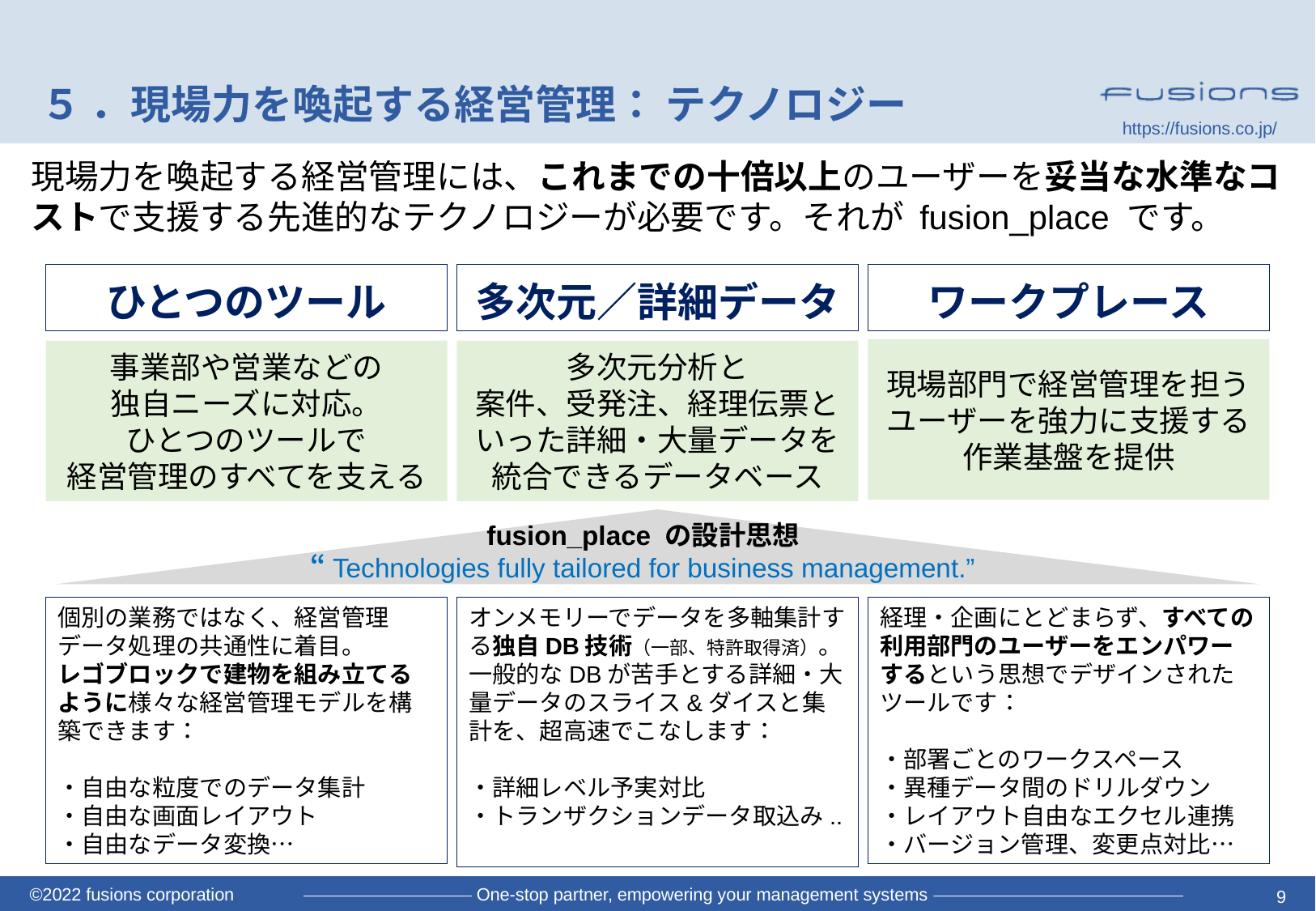

# ５ ．現場力を喚起する経営管理： テクノロジー
現場力を喚起する経営管理には、これまでの十倍以上のユーザーを妥当な水準なコストで支援する先進的なテクノロジーが必要です。それが fusion_place です。
ワークプレース
ひとつのツール
多次元／詳細データ
現場部門で経営管理を担うユーザーを強力に支援する
作業基盤を提供
事業部や営業などの
独自ニーズに対応。
ひとつのツールで
経営管理のすべてを支える
多次元分析と
案件、受発注、経理伝票といった詳細・大量データを
統合できるデータベース

fusion_place の設計思想
“Technologies fully tailored for business management.”
個別の業務ではなく、経営管理データ処理の共通性に着目。
レゴブロックで建物を組み立てるように様々な経営管理モデルを構築できます：

・自由な粒度でのデータ集計
・自由な画面レイアウト
・自由なデータ変換…
オンメモリーでデータを多軸集計する独自DB技術（一部、特許取得済）。
一般的なDBが苦手とする詳細・大量データのスライス&ダイスと集計を、超高速でこなします：

・詳細レベル予実対比
・トランザクションデータ取込み..
経理・企画にとどまらず、すべての利用部門のユーザーをエンパワーするという思想でデザインされたツールです：

・部署ごとのワークスペース
・異種データ間のドリルダウン
・レイアウト自由なエクセル連携
・バージョン管理、変更点対比…